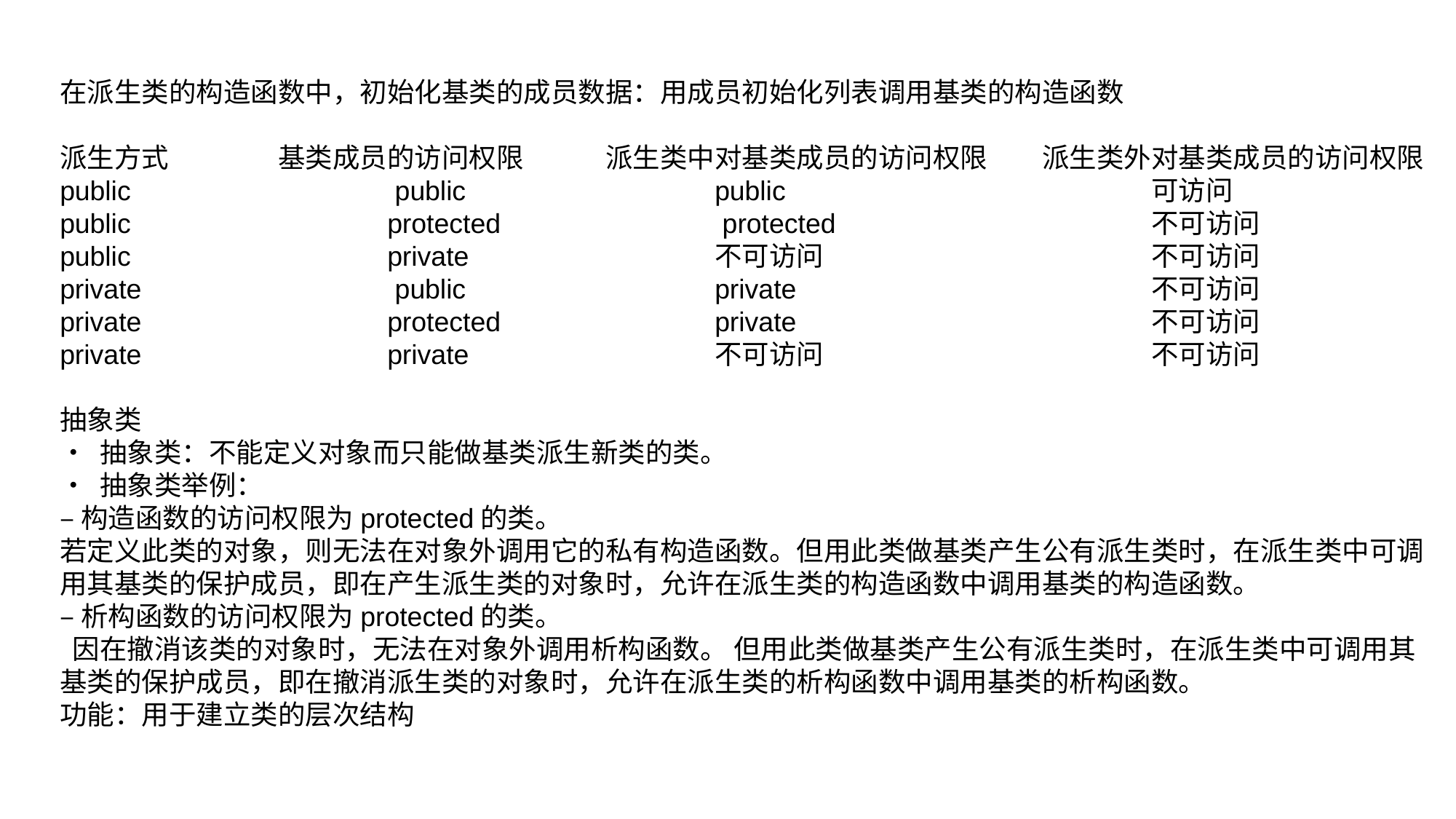

在派生类的构造函数中，初始化基类的成员数据：用成员初始化列表调用基类的构造函数

派生方式	基类成员的访问权限	派生类中对基类成员的访问权限	派生类外对基类成员的访问权限
public			 public 			public 				可访问
public 			protected		 protected 			不可访问
public 			private 			不可访问 			不可访问
private			 public 			private 				不可访问
private 			protected 		private				不可访问
private 			private 			不可访问 			不可访问

抽象类
• 抽象类：不能定义对象而只能做基类派生新类的类。
• 抽象类举例：
–构造函数的访问权限为protected的类。
若定义此类的对象，则无法在对象外调用它的私有构造函数。但用此类做基类产生公有派生类时，在派生类中可调用其基类的保护成员，即在产生派生类的对象时，允许在派生类的构造函数中调用基类的构造函数。
–析构函数的访问权限为protected的类。
 因在撤消该类的对象时，无法在对象外调用析构函数。 但用此类做基类产生公有派生类时，在派生类中可调用其基类的保护成员，即在撤消派生类的对象时，允许在派生类的析构函数中调用基类的析构函数。
功能：用于建立类的层次结构